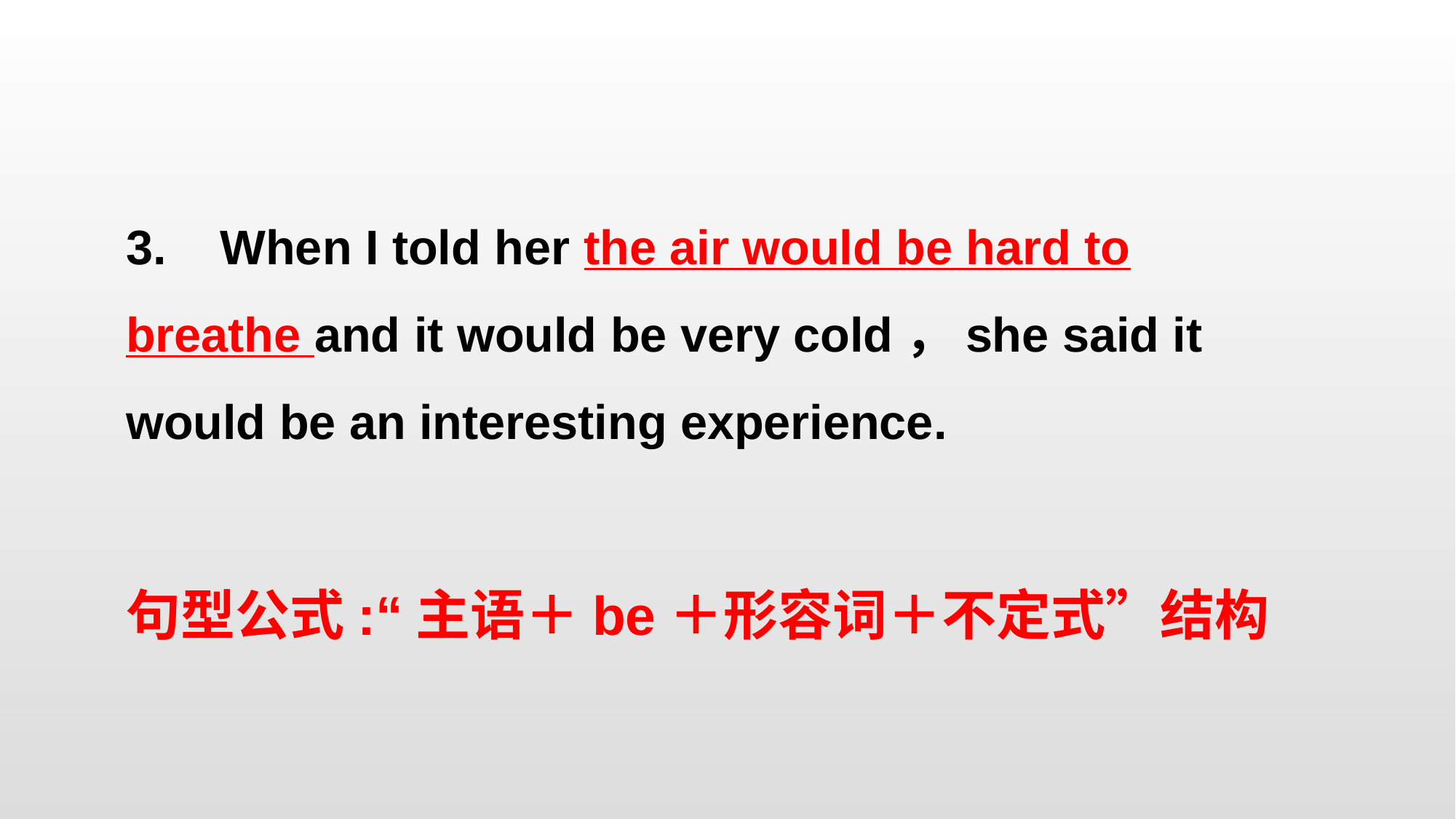

3.    When I told her the air would be hard to breathe and it would be very cold，she said it would be an interesting experience.

句型公式:“主语＋be＋形容词＋不定式”结构